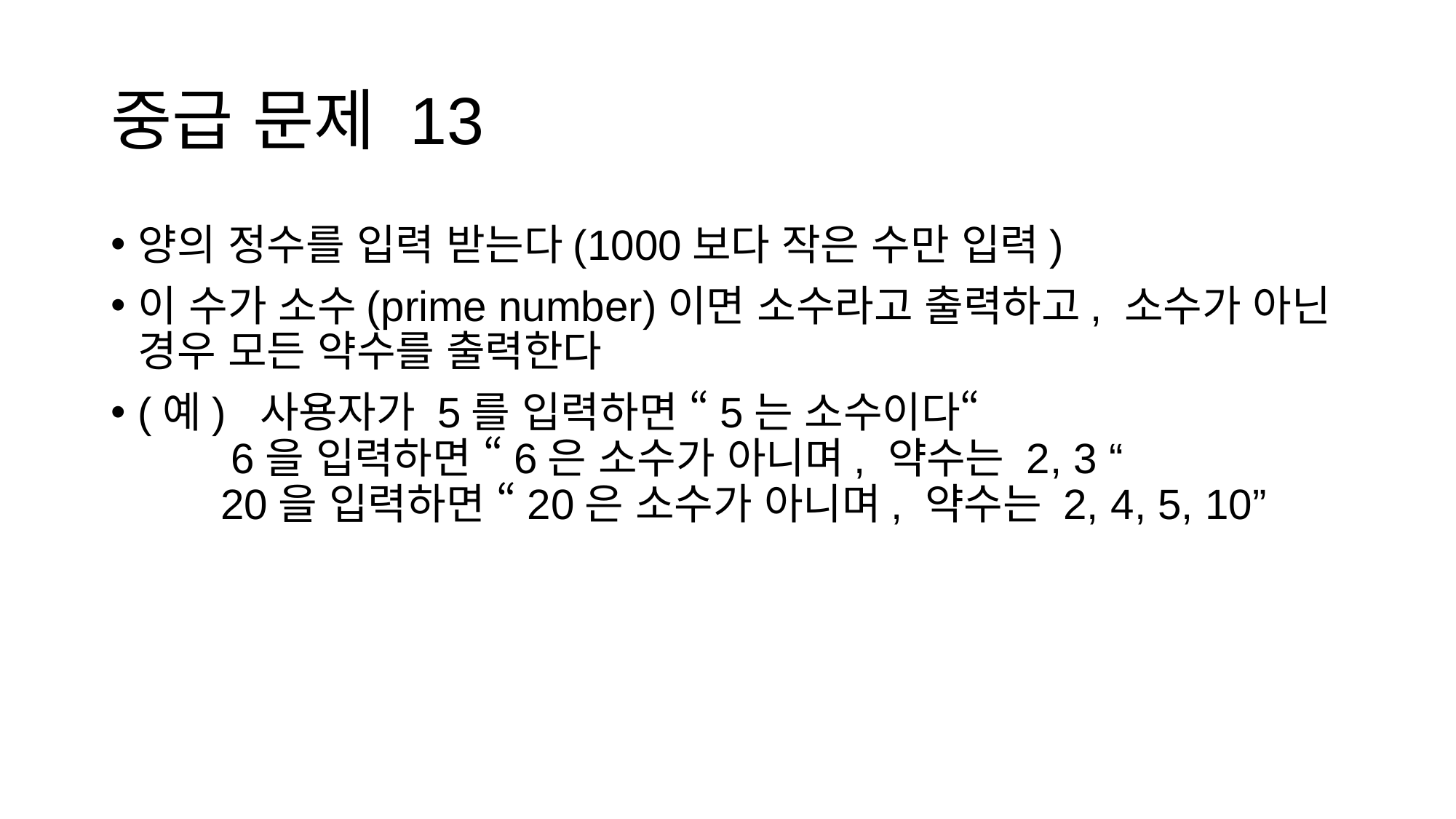

# 중급 문제 13
양의 정수를 입력 받는다(1000보다 작은 수만 입력)
이 수가 소수(prime number)이면 소수라고 출력하고, 소수가 아닌 경우 모든 약수를 출력한다
(예)  사용자가 5를 입력하면 “5는 소수이다“
       6을 입력하면 “6은 소수가 아니며, 약수는 2, 3 “
       20을 입력하면 “20은 소수가 아니며, 약수는 2, 4, 5, 10”